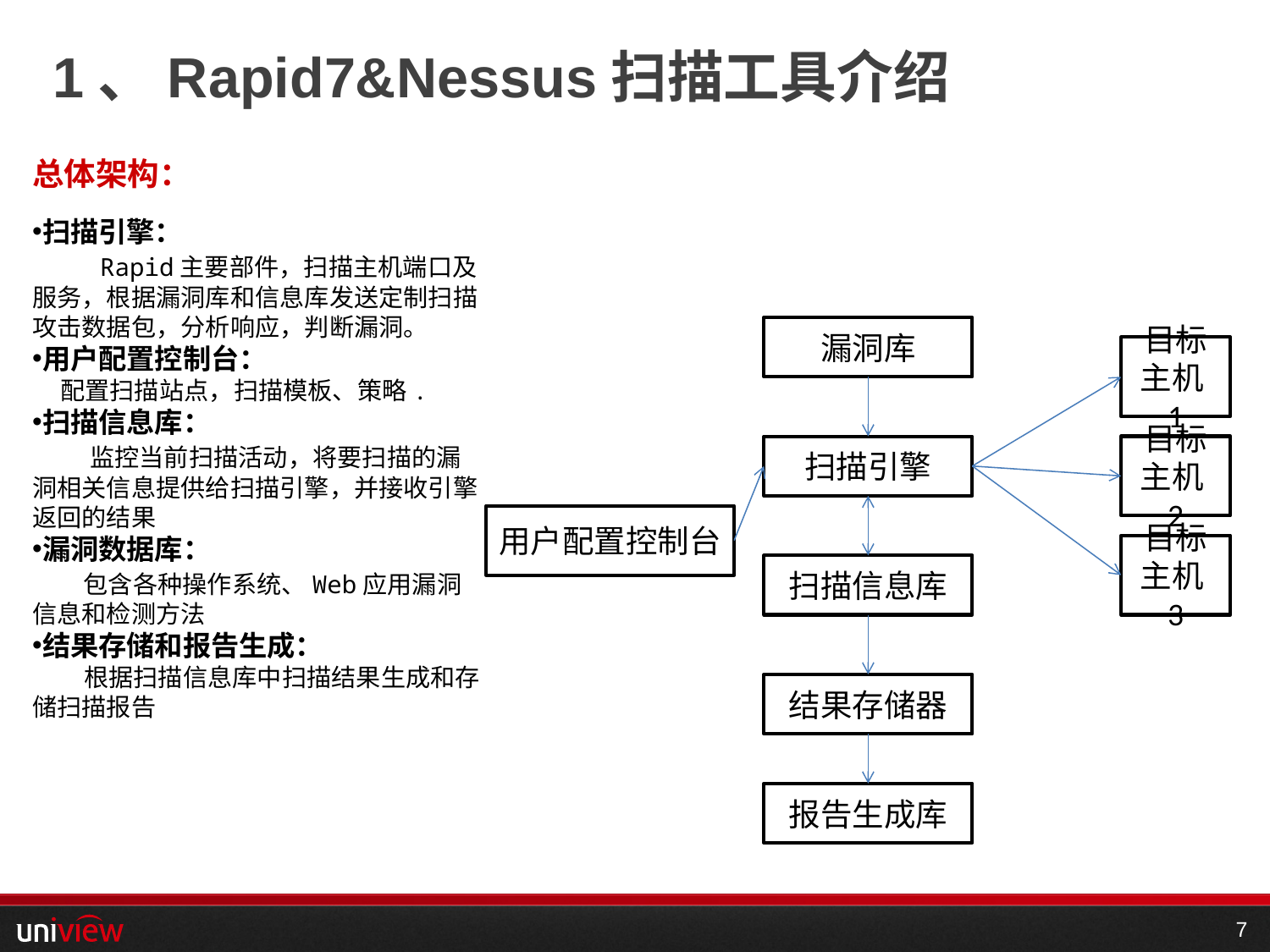

1、Rapid7&Nessus扫描工具介绍
总体架构：

扫描引擎：
    Rapid主要部件，扫描主机端口及服务，根据漏洞库和信息库发送定制扫描攻击数据包，分析响应，判断漏洞。
用户配置控制台：
    配置扫描站点，扫描模板、策略.
扫描信息库：
        监控当前扫描活动，将要扫描的漏洞相关信息提供给扫描引擎，并接收引擎返回的结果
漏洞数据库：
       包含各种操作系统、Web应用漏洞信息和检测方法
结果存储和报告生成：
        根据扫描信息库中扫描结果生成和存储扫描报告

漏洞库
目标主机1
扫描引擎
目标主机2
用户配置控制台
目标主机3
扫描信息库
结果存储器
报告生成库